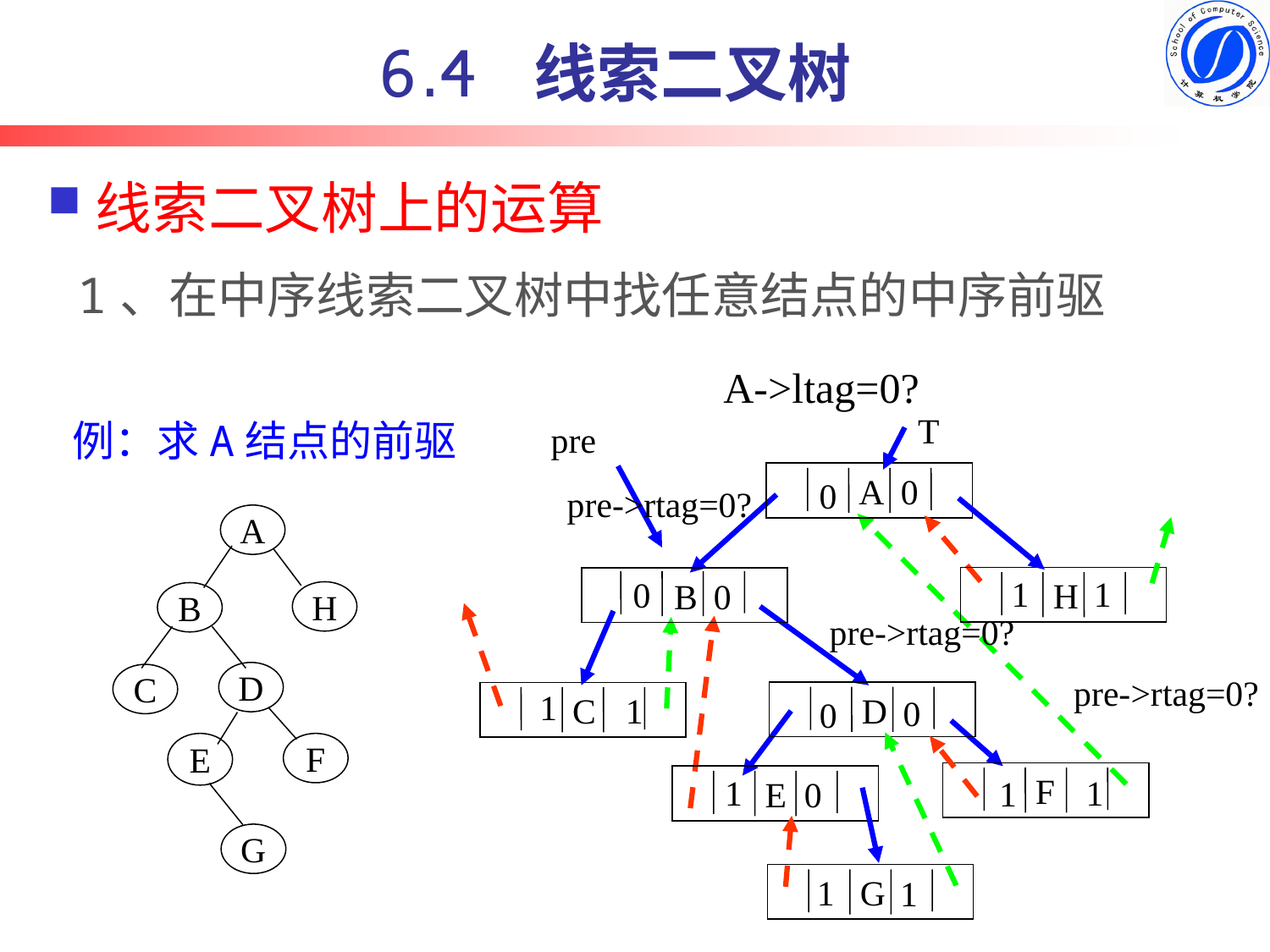

6.4  线索二叉树
线索二叉树上的运算
1、在中序线索二叉树中找任意结点的中序前驱
A->ltag=0?
T

         A

0
0

1
1
0
         H

         B
0

1
         D

         C

1
0
0

         F

1
1
1
         E

0

         G

1
1
例：求A结点的前驱
pre

pre->rtag=0?
A

H
B

D
C

E
F

G
pre->rtag=0?
pre->rtag=0?